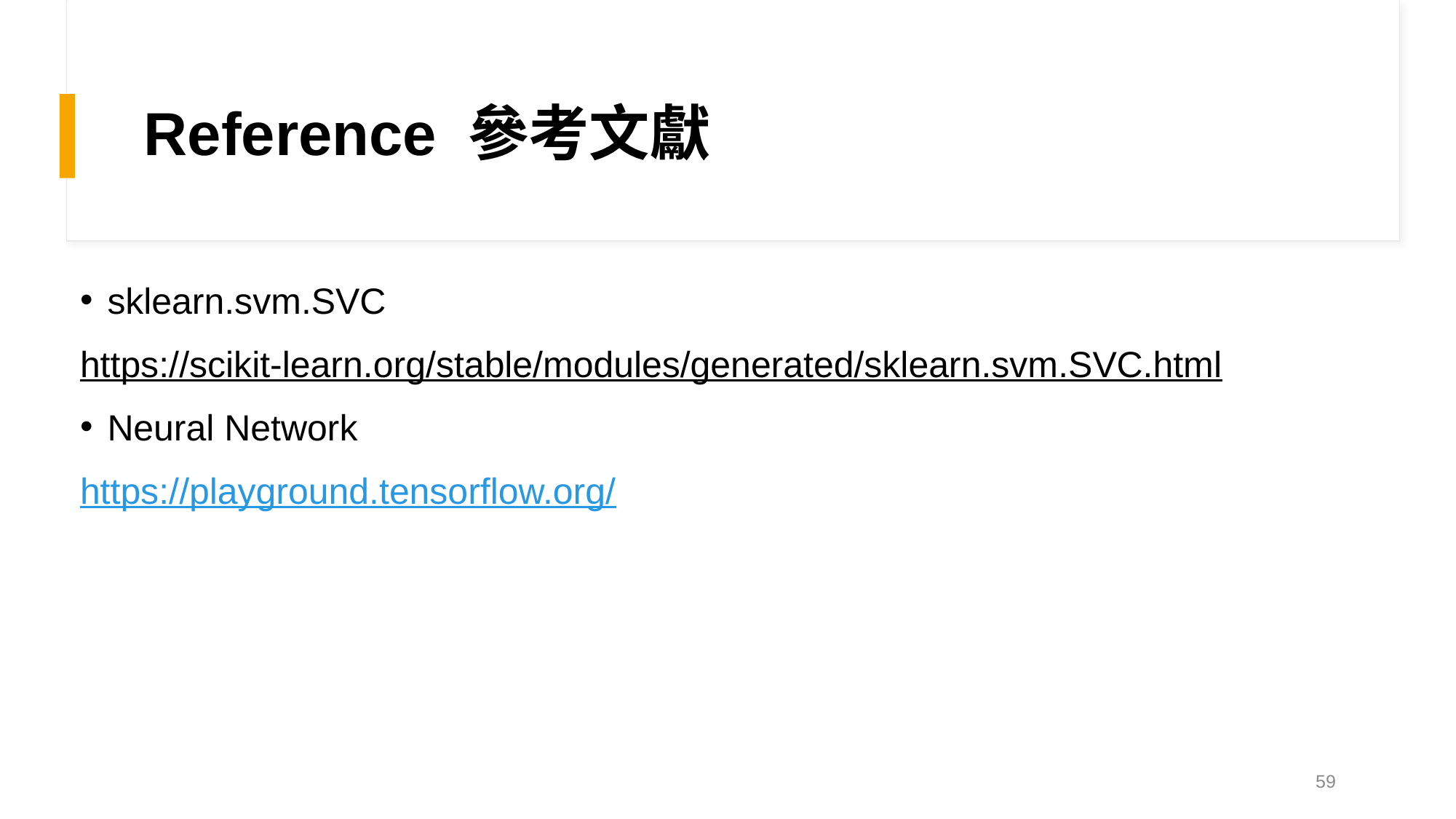

# Reference 參考文獻
sklearn.svm.SVC
https://scikit-learn.org/stable/modules/generated/sklearn.svm.SVC.html
Neural Network
https://playground.tensorflow.org/

59